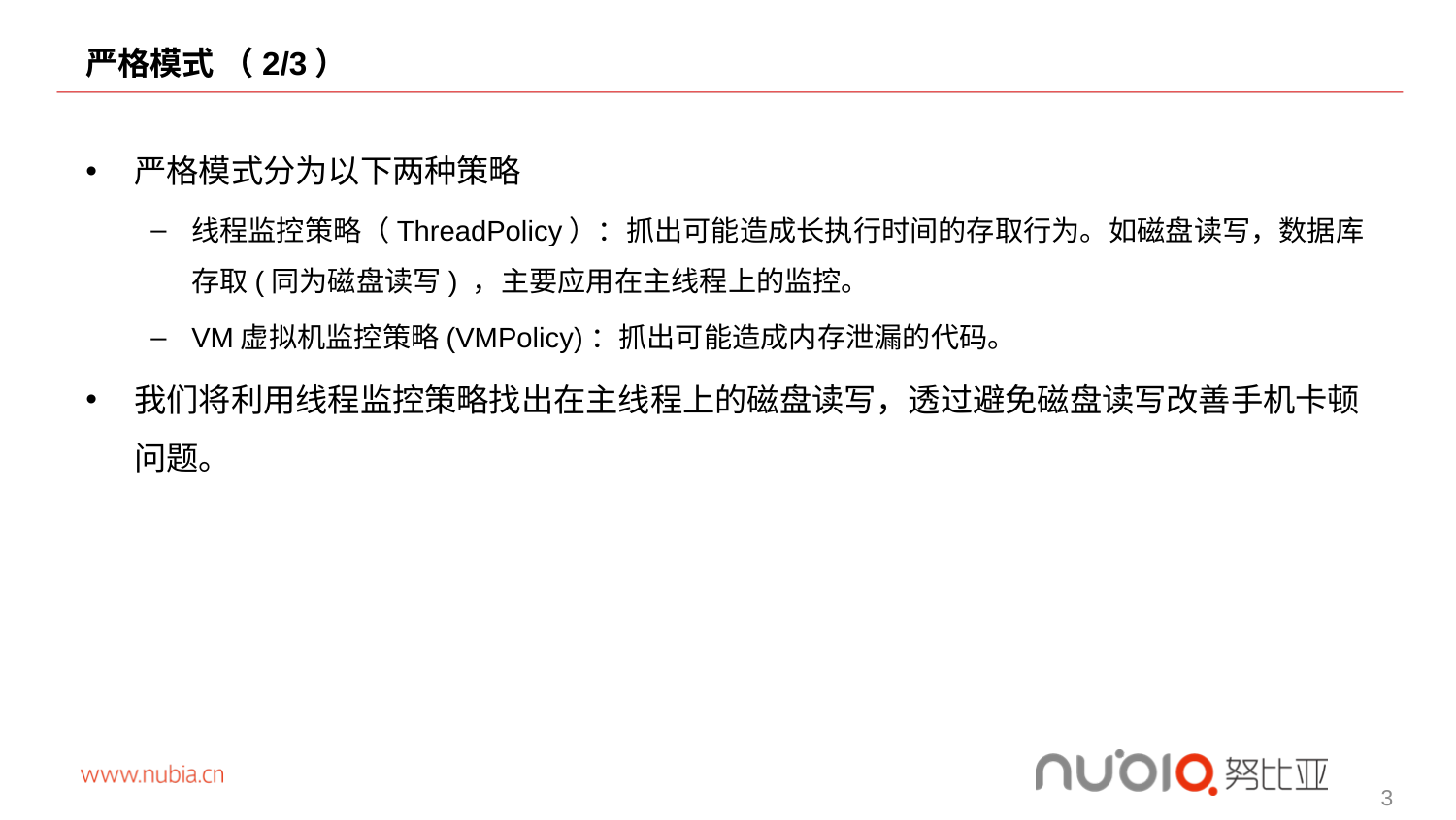

# 严格模式 （2/3）
严格模式分为以下两种策略
线程监控策略（ThreadPolicy）：抓出可能造成长执行时间的存取行为。如磁盘读写，数据库存取(同为磁盘读写) ，主要应用在主线程上的监控。
VM虚拟机监控策略(VMPolicy)：抓出可能造成内存泄漏的代码。
我们将利用线程监控策略找出在主线程上的磁盘读写，透过避免磁盘读写改善手机卡顿问题。

3